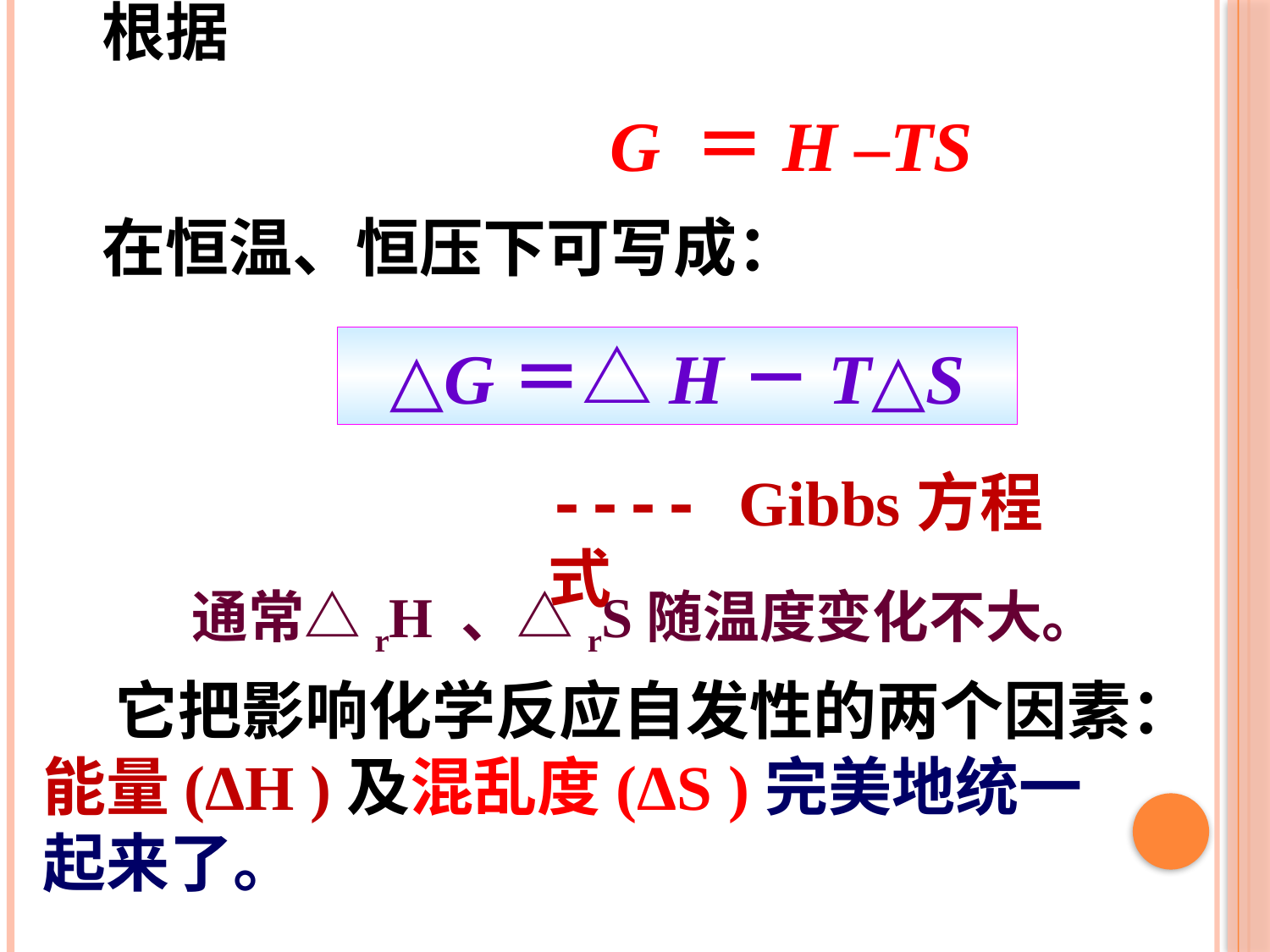

根据

               G ＝H –TS
在恒温、恒压下可写成：
△G＝△H－T△S
---- Gibbs方程式
通常△rH 、△rS随温度变化不大。
    它把影响化学反应自发性的两个因素：能量(ΔH )及混乱度(ΔS )完美地统一起来了。
109